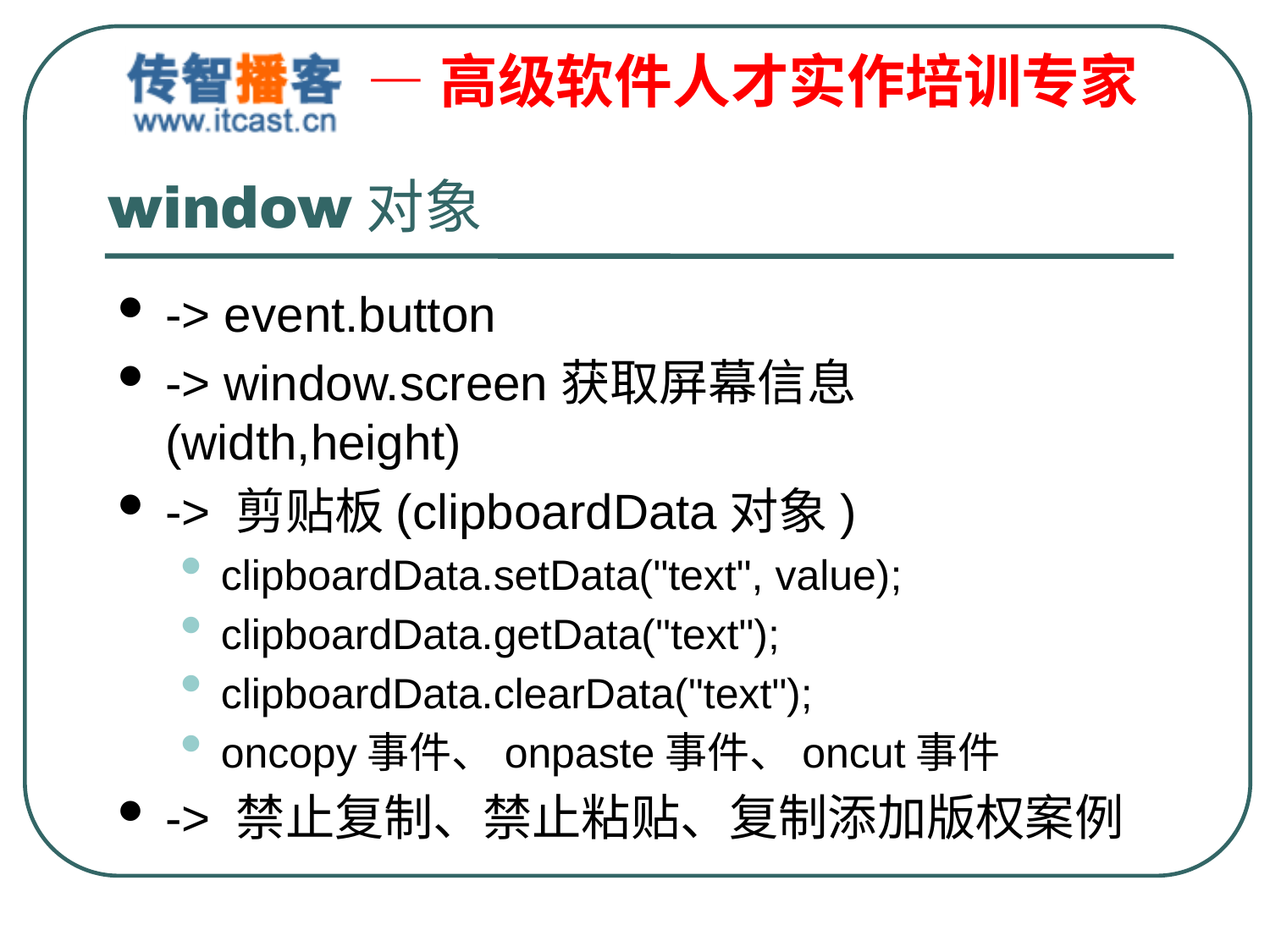

# window对象
-> event.button
-> window.screen获取屏幕信息(width,height)
-> 剪贴板(clipboardData对象)
clipboardData.setData("text", value);
clipboardData.getData("text");
clipboardData.clearData("text");
oncopy事件、onpaste事件、oncut事件
-> 禁止复制、禁止粘贴、复制添加版权案例